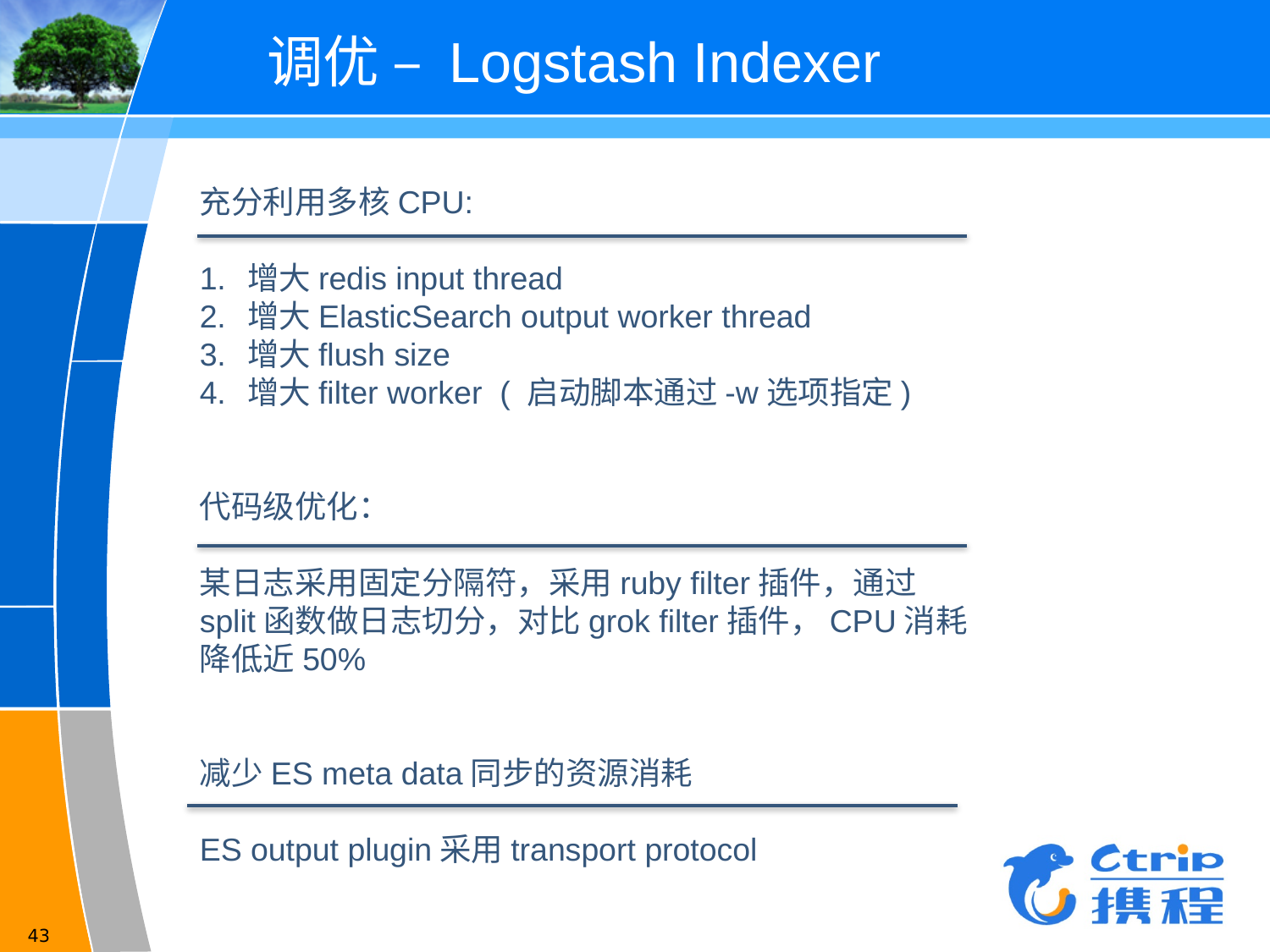

# 调优 – Logstash Indexer
充分利用多核CPU:

增大redis input thread
增大ElasticSearch output worker thread
增大flush size
增大filter worker  ( 启动脚本通过-w选项指定)

代码级优化：

某日志采用固定分隔符，采用ruby filter插件，通过split函数做日志切分，对比grok filter插件，CPU消耗降低近50%

减少ES meta data同步的资源消耗

ES output plugin采用transport protocol

43